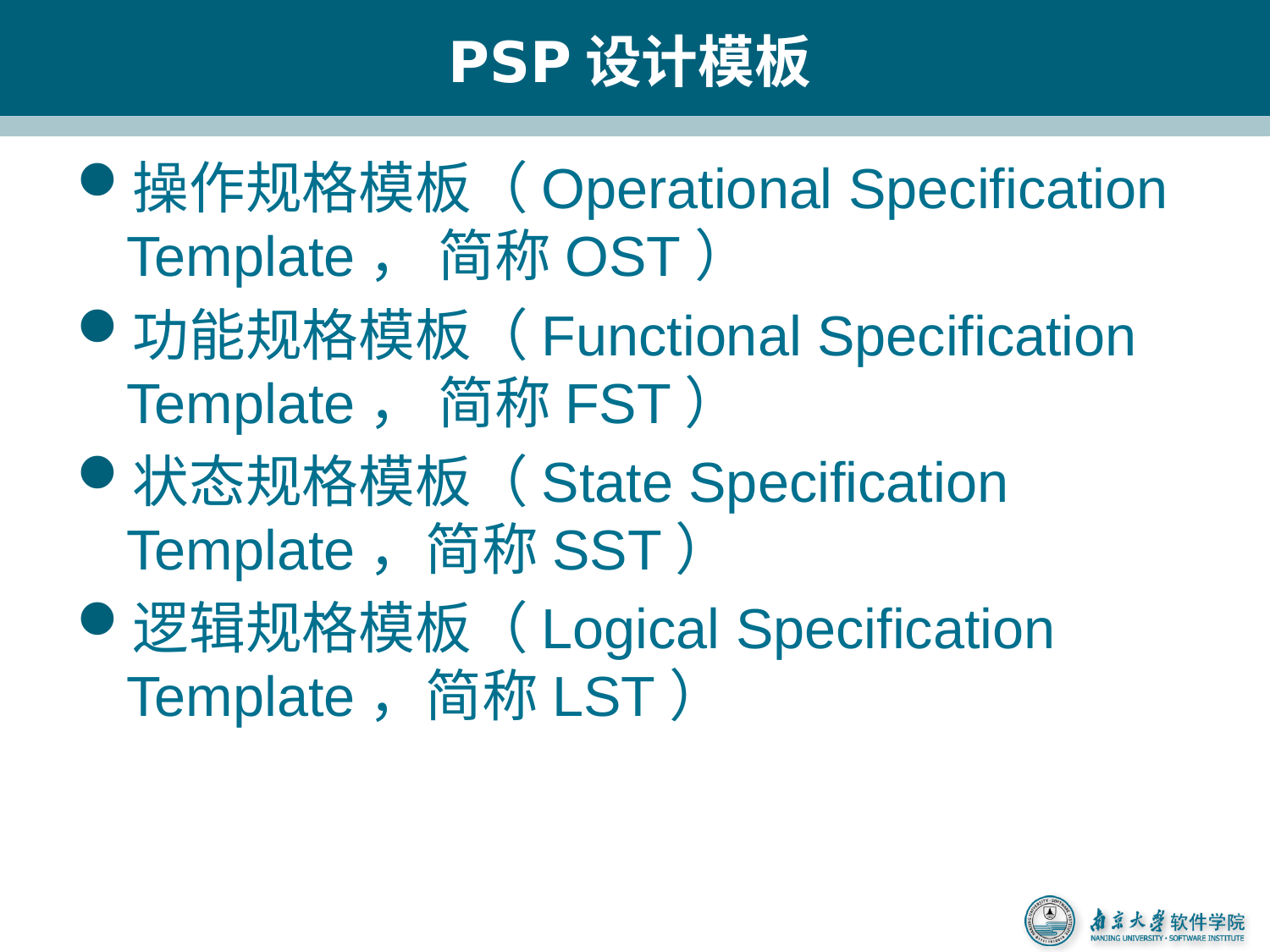

# PSP设计模板
操作规格模板（Operational Specification Template， 简称OST）
功能规格模板（Functional Specification Template， 简称FST）
状态规格模板（State Specification Template，简称SST）
逻辑规格模板（Logical Specification Template，简称LST）